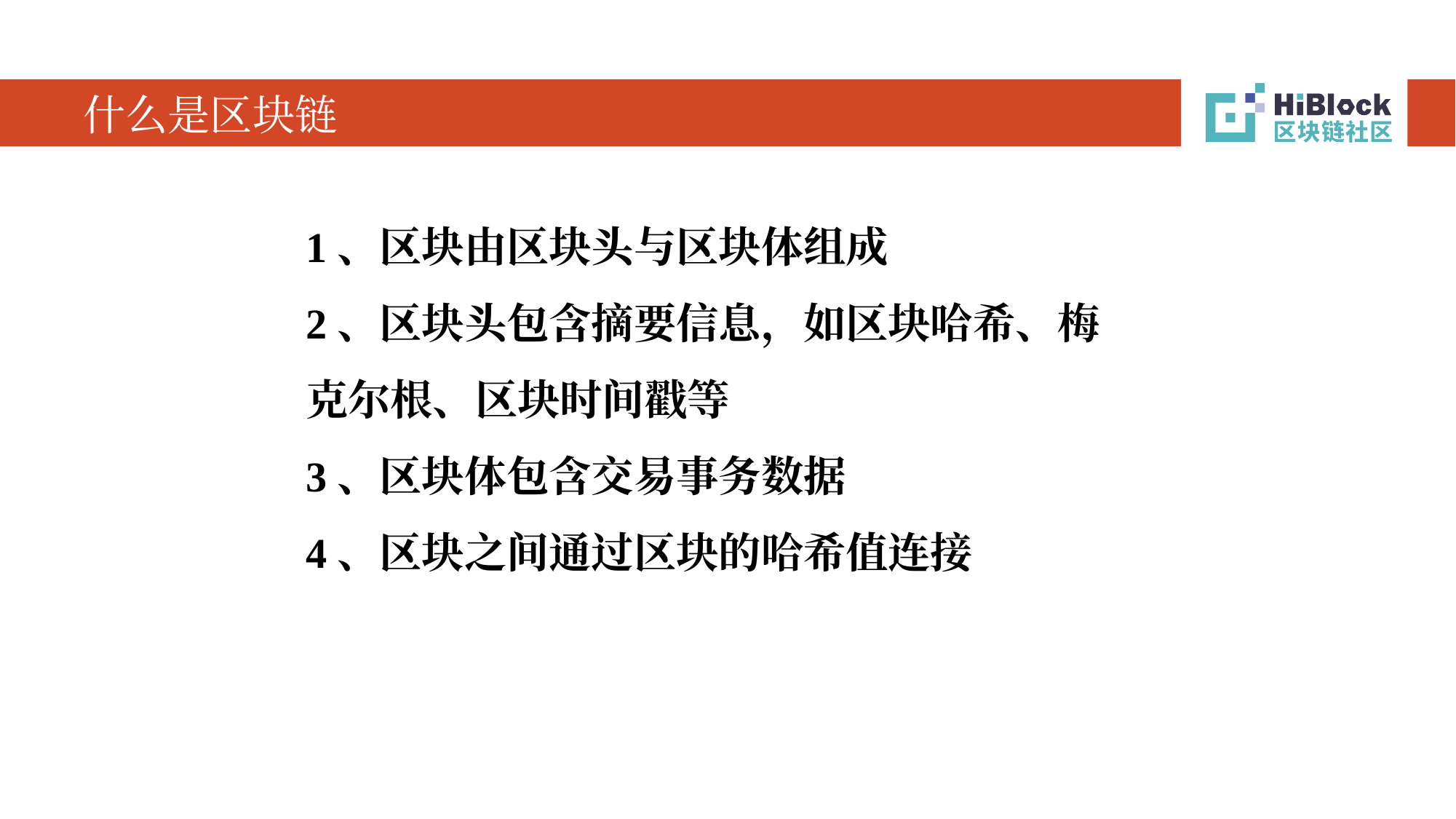

# 什么是区块链
1、区块由区块头与区块体组成
2、区块头包含摘要信息，如区块哈希、梅克尔根、区块时间戳等
3、区块体包含交易事务数据
4、区块之间通过区块的哈希值连接